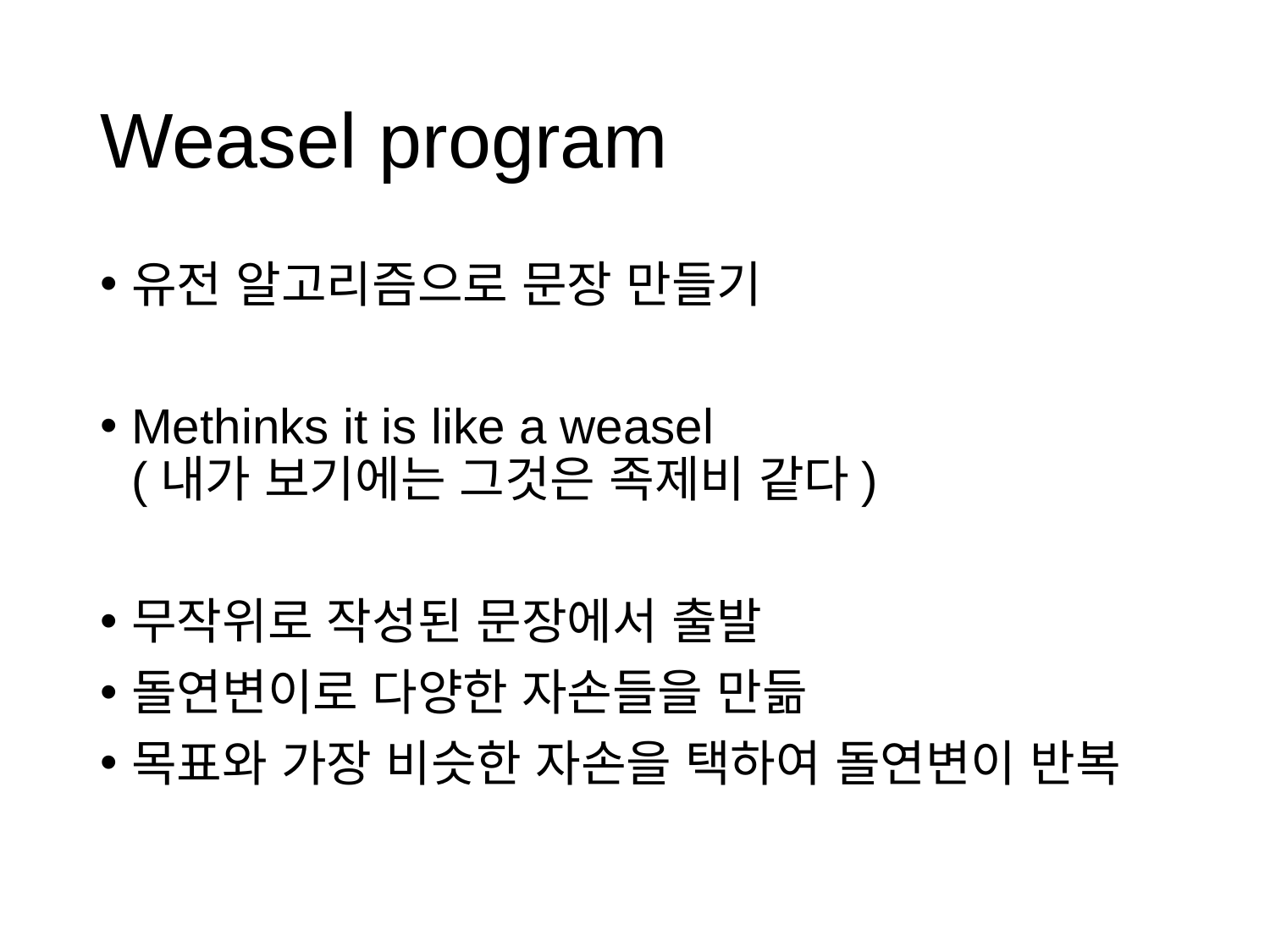

# Weasel program
유전 알고리즘으로 문장 만들기

Methinks it is like a weasel
(내가 보기에는 그것은 족제비 같다)

무작위로 작성된 문장에서 출발
돌연변이로 다양한 자손들을 만듦
목표와 가장 비슷한 자손을 택하여 돌연변이 반복